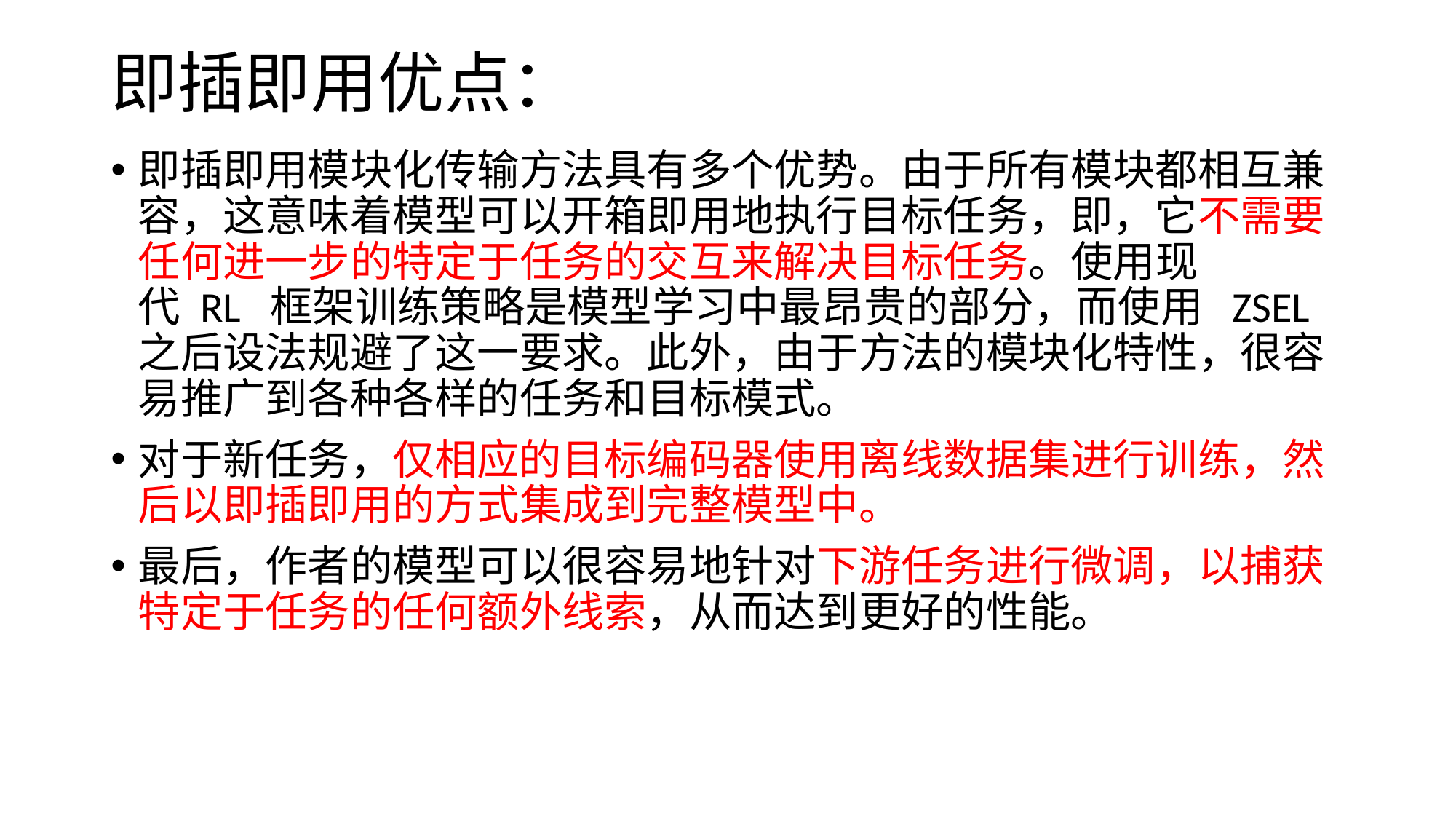

# 即插即用优点：
即插即用模块化传输方法具有多个优势。由于所有模块都相互兼容，这意味着模型可以开箱即用地执行目标任务，即，它不需要任何进一步的特定于任务的交互来解决目标任务。使用现代 RL  框架训练策略是模型学习中最昂贵的部分，而使用  ZSEL之后设法规避了这一要求。此外，由于方法的模块化特性，很容易推广到各种各样的任务和目标模式。
对于新任务，仅相应的目标编码器使用离线数据集进行训练，然后以即插即用的方式集成到完整模型中。
最后，作者的模型可以很容易地针对下游任务进行微调，以捕获特定于任务的任何额外线索，从而达到更好的性能。